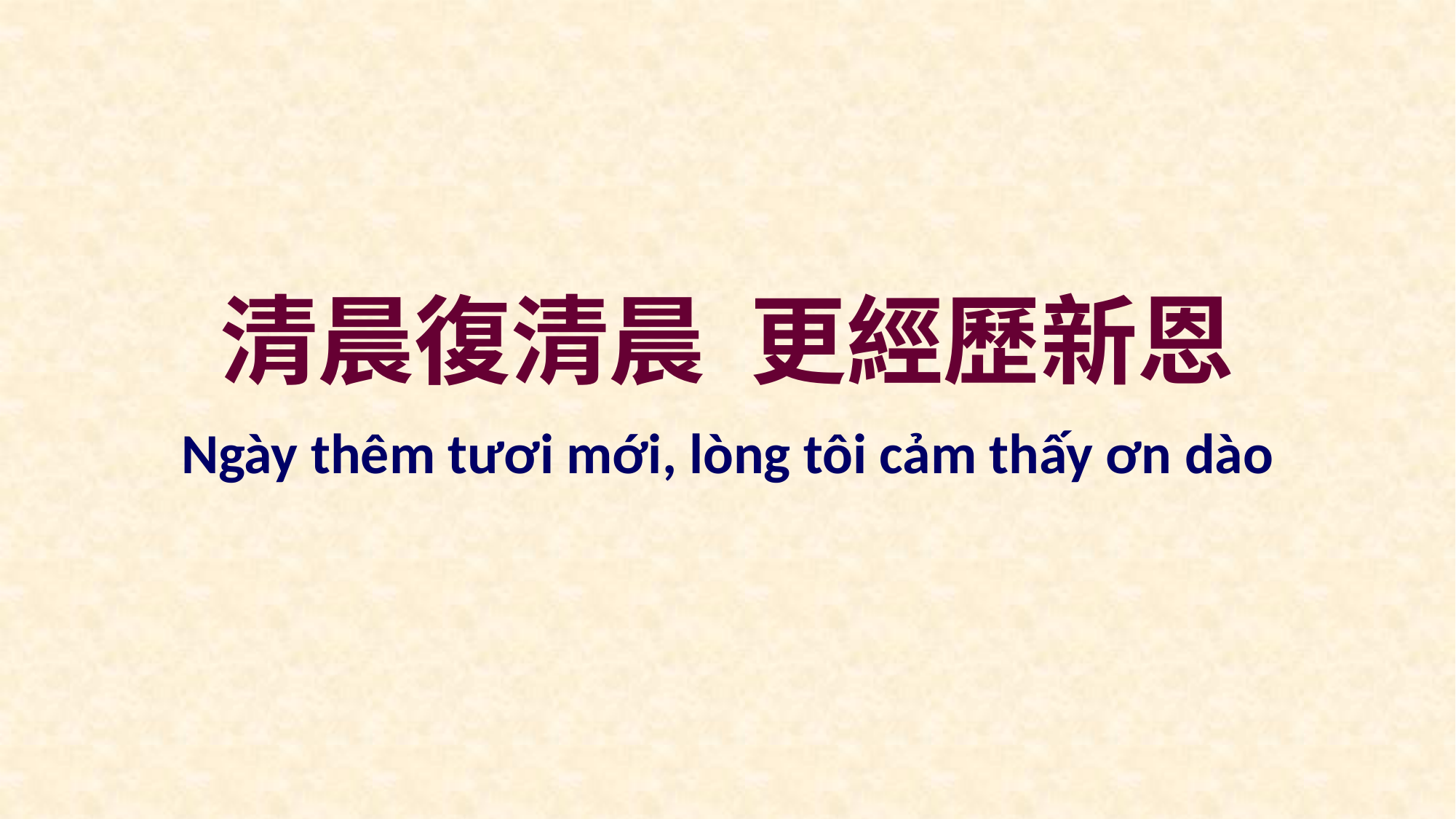

清晨復清晨  更經歷新恩
Ngày thêm tươi mới, lòng tôi cảm thấy ơn dào